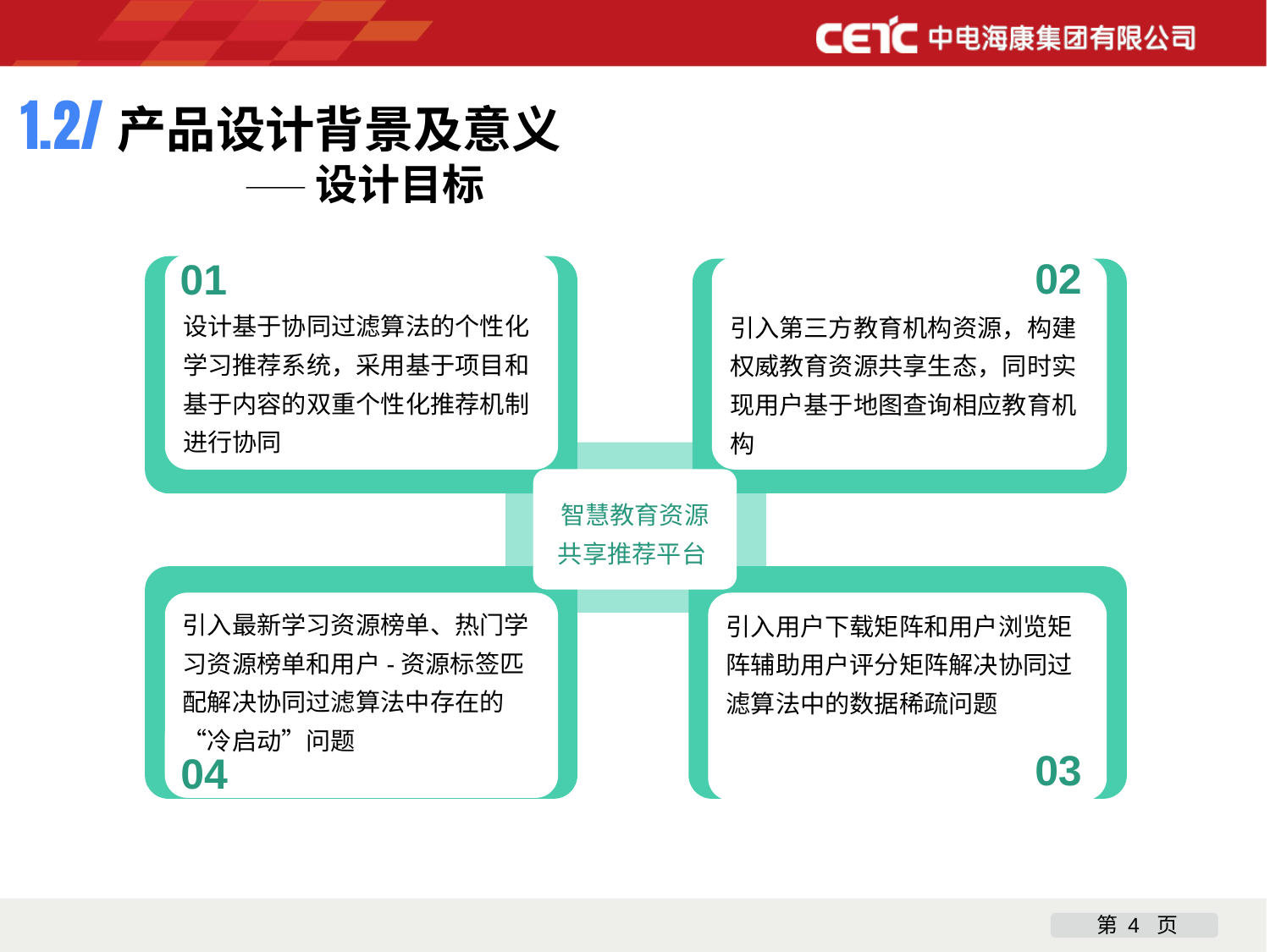

1.2/
产品设计背景及意义
	——设计目标

设计基于协同过滤算法的个性化学习推荐系统，采用基于项目和基于内容的双重个性化推荐机制进行协同

引入第三方教育机构资源，构建权威教育资源共享生态，同时实现用户基于地图查询相应教育机构
02
01

智慧教育资源共享推荐平台

引入最新学习资源榜单、热门学习资源榜单和用户-资源标签匹配解决协同过滤算法中存在的“冷启动”问题
引入用户下载矩阵和用户浏览矩阵辅助用户评分矩阵解决协同过滤算法中的数据稀疏问题

03
04